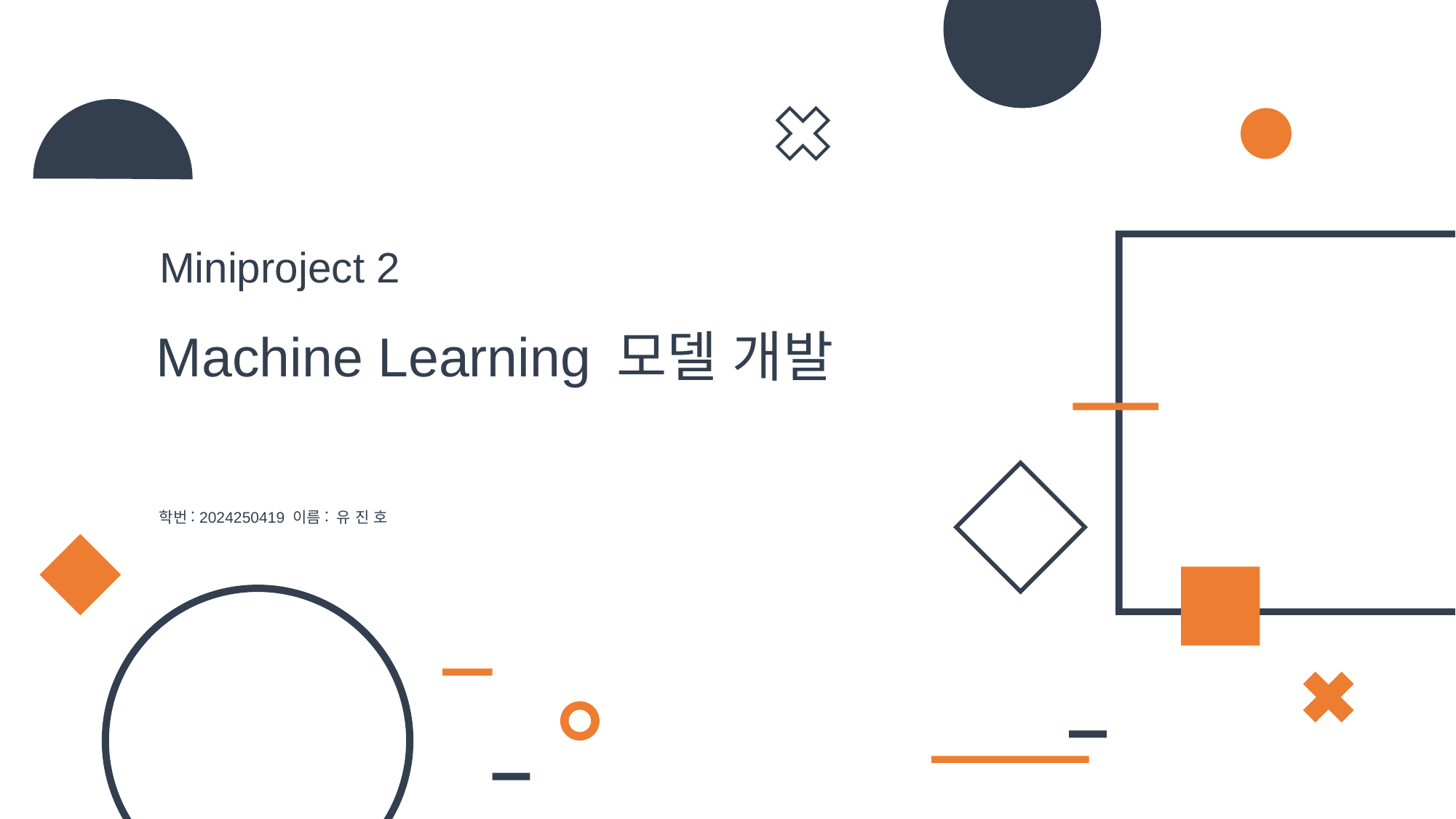

Miniproject 2
Machine Learning 모델 개발

학번: 2024250419 이름: 유 진 호